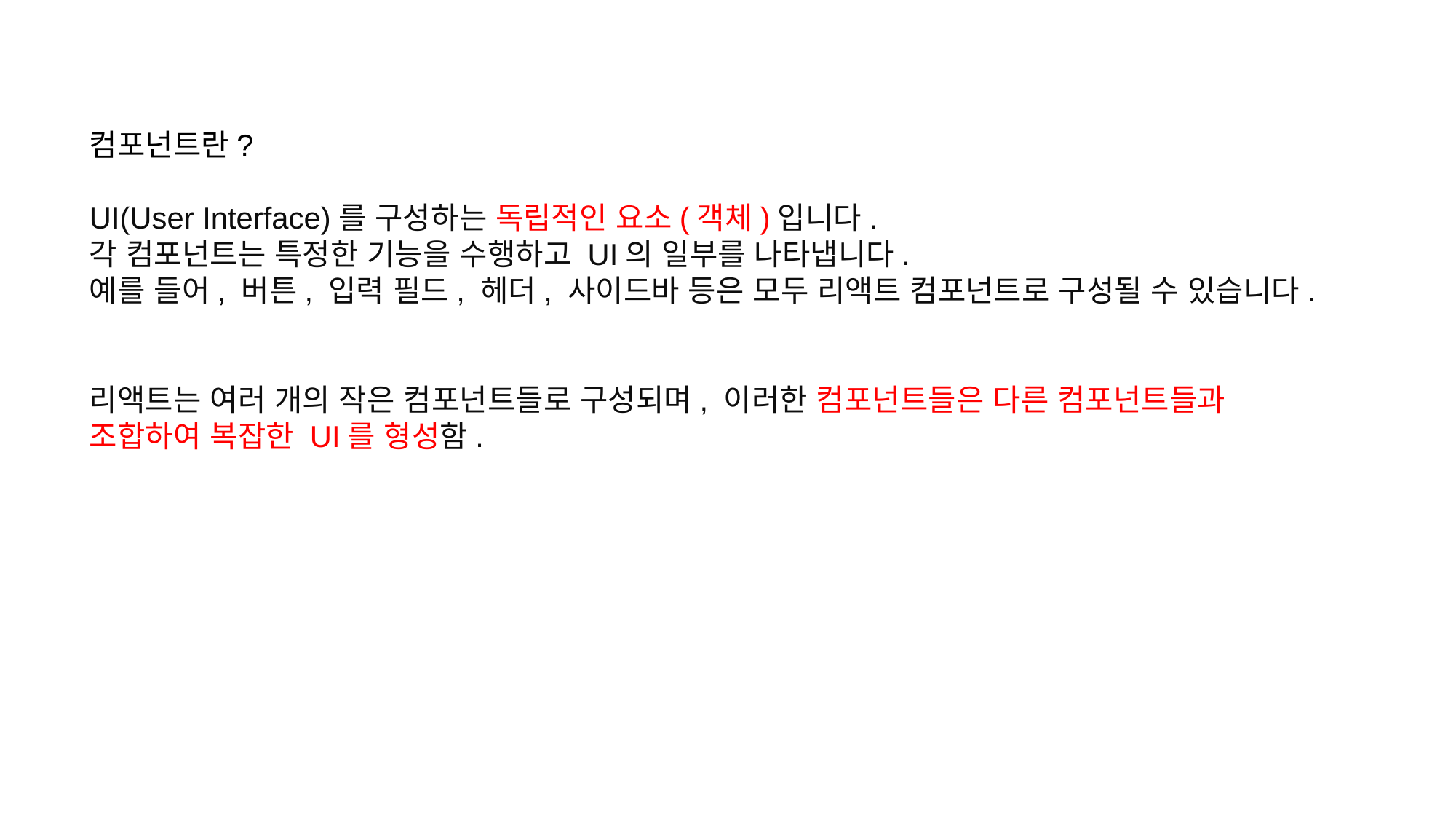

컴포넌트란?

UI(User Interface)를 구성하는 독립적인 요소(객체)입니다.
각 컴포넌트는 특정한 기능을 수행하고 UI의 일부를 나타냅니다.
예를 들어, 버튼, 입력 필드, 헤더, 사이드바 등은 모두 리액트 컴포넌트로 구성될 수 있습니다.

리액트는 여러 개의 작은 컴포넌트들로 구성되며, 이러한 컴포넌트들은 다른 컴포넌트들과 조합하여 복잡한 UI를 형성함.